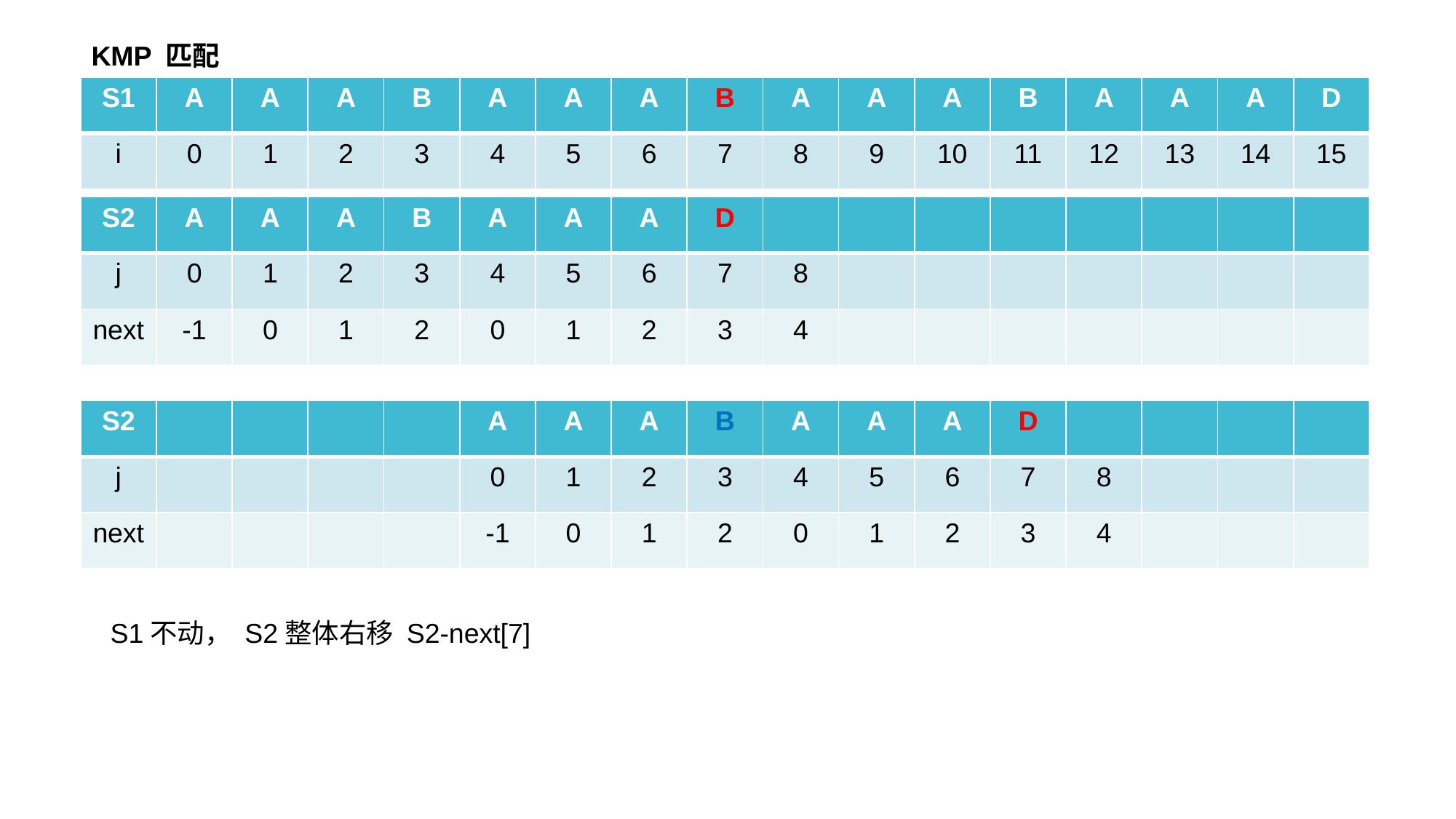

KMP 匹配
| S1 | A | A | A | B | A | A | A | B | A | A | A | B | A | A | A | D |
| --- | --- | --- | --- | --- | --- | --- | --- | --- | --- | --- | --- | --- | --- | --- | --- | --- |
| i | 0 | 1 | 2 | 3 | 4 | 5 | 6 | 7 | 8 | 9 | 10 | 11 | 12 | 13 | 14 | 15 |
| S2 | A | A | A | B | A | A | A | D |  |  |  |  |  |  |  |  |
| --- | --- | --- | --- | --- | --- | --- | --- | --- | --- | --- | --- | --- | --- | --- | --- | --- |
| j | 0 | 1 | 2 | 3 | 4 | 5 | 6 | 7 | 8 |  |  |  |  |  |  |  |
| next | -1 | 0 | 1 | 2 | 0 | 1 | 2 | 3 | 4 |  |  |  |  |  |  |  |
| S2 |  |  |  |  | A | A | A | B | A | A | A | D |  |  |  |  |
| --- | --- | --- | --- | --- | --- | --- | --- | --- | --- | --- | --- | --- | --- | --- | --- | --- |
| j |  |  |  |  | 0 | 1 | 2 | 3 | 4 | 5 | 6 | 7 | 8 |  |  |  |
| next |  |  |  |  | -1 | 0 | 1 | 2 | 0 | 1 | 2 | 3 | 4 |  |  |  |
S1不动， S2整体右移 S2-next[7]